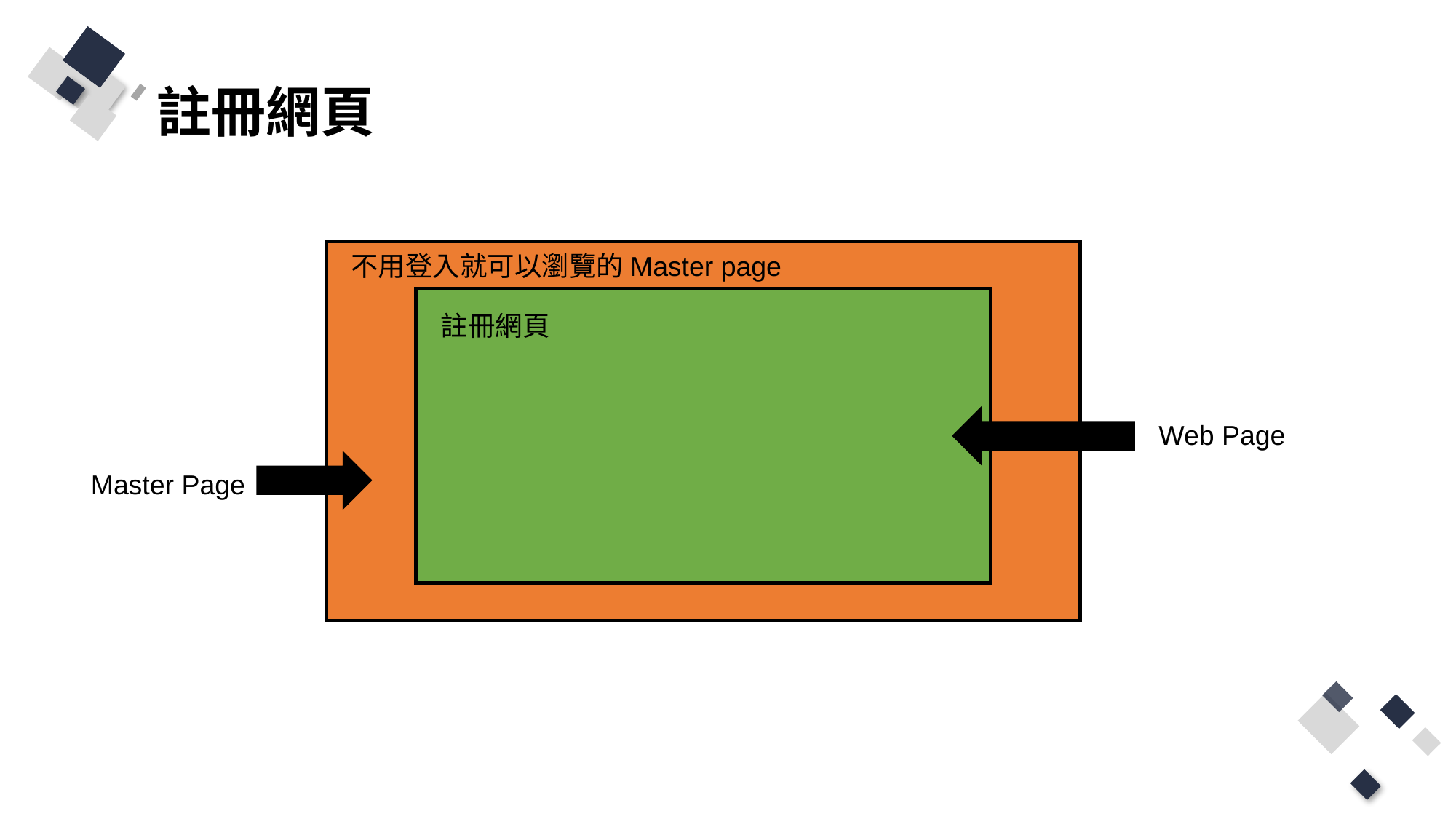

# 註冊網頁

不用登入就可以瀏覽的Master page

註冊網頁

Web Page

Master Page